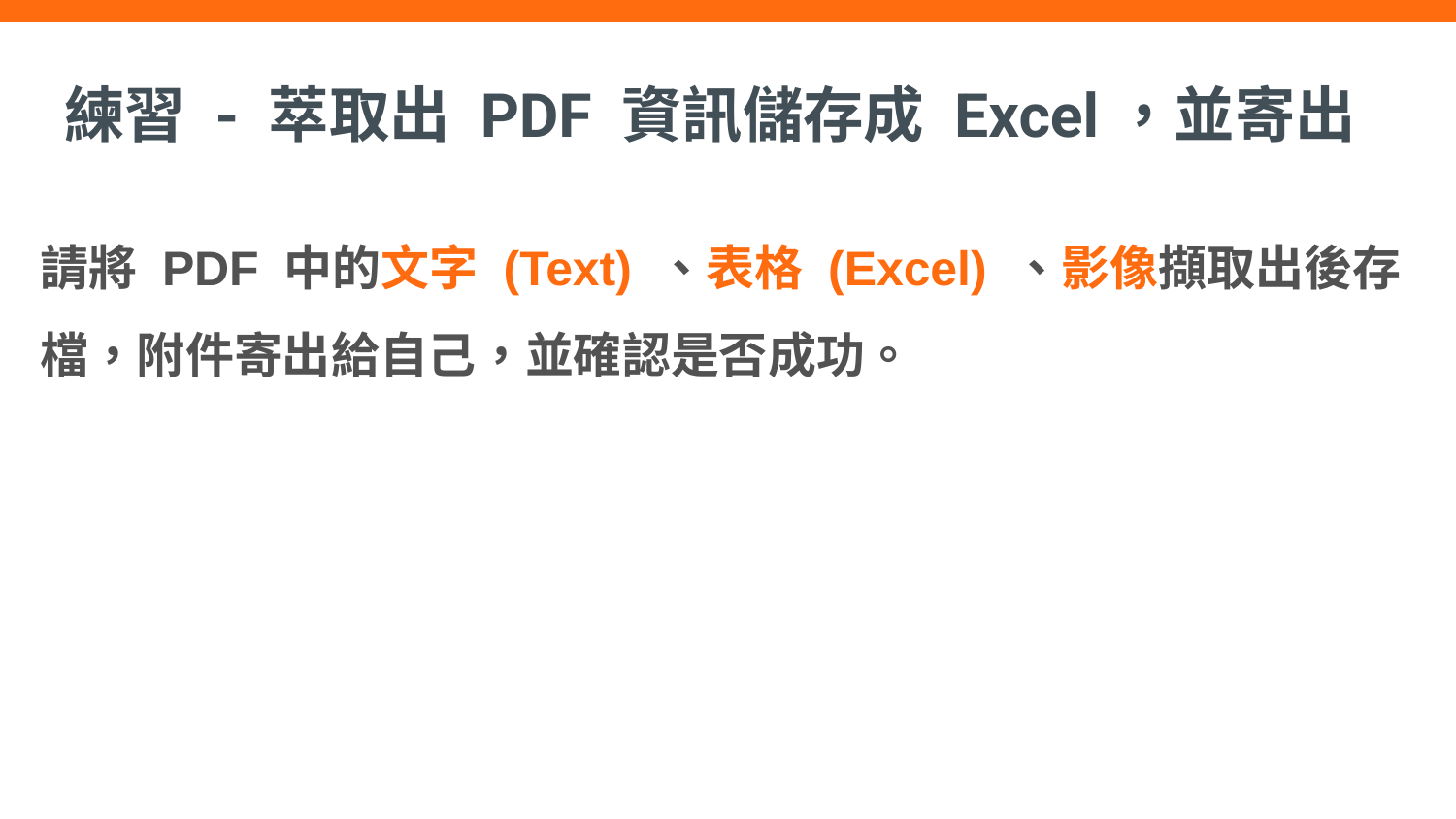

# 練習 - 萃取出 PDF 資訊儲存成 Excel，並寄出
請將 PDF 中的文字 (Text) 、表格 (Excel) 、影像擷取出後存檔，附件寄出給自己，並確認是否成功。